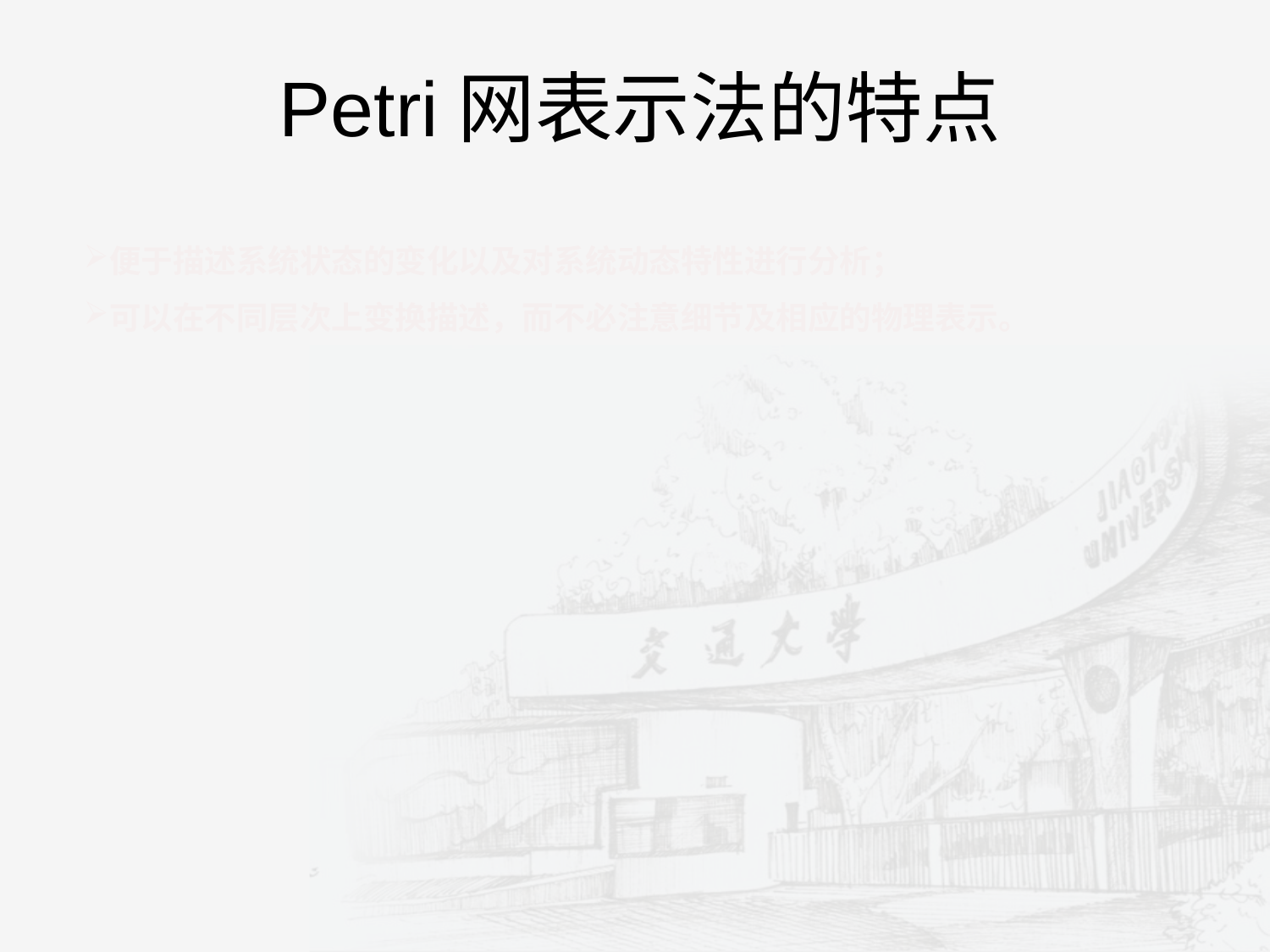

Petri网表示法的特点
便于描述系统状态的变化以及对系统动态特性进行分析；
可以在不同层次上变换描述，而不必注意细节及相应的物理表示。
35